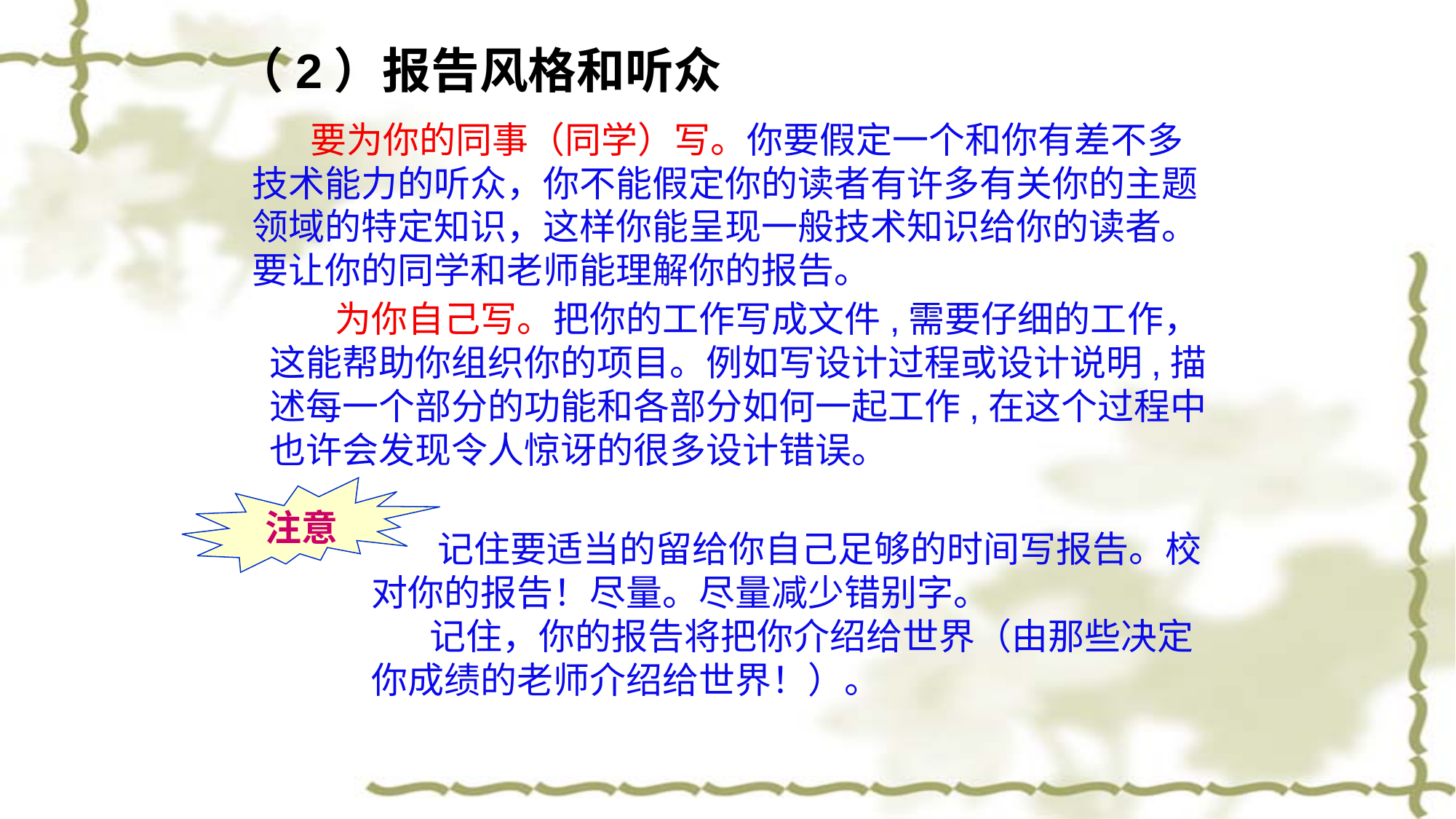

（2）报告风格和听众
      要为你的同事（同学）写。你要假定一个和你有差不多技术能力的听众，你不能假定你的读者有许多有关你的主题领域的特定知识，这样你能呈现一般技术知识给你的读者。要让你的同学和老师能理解你的报告。
       为你自己写。把你的工作写成文件,需要仔细的工作，这能帮助你组织你的项目。例如写设计过程或设计说明,描述每一个部分的功能和各部分如何一起工作,在这个过程中也许会发现令人惊讶的很多设计错误。

注意
       记住要适当的留给你自己足够的时间写报告。校对你的报告！尽量。尽量减少错别字。
      记住，你的报告将把你介绍给世界（由那些决定你成绩的老师介绍给世界！）。